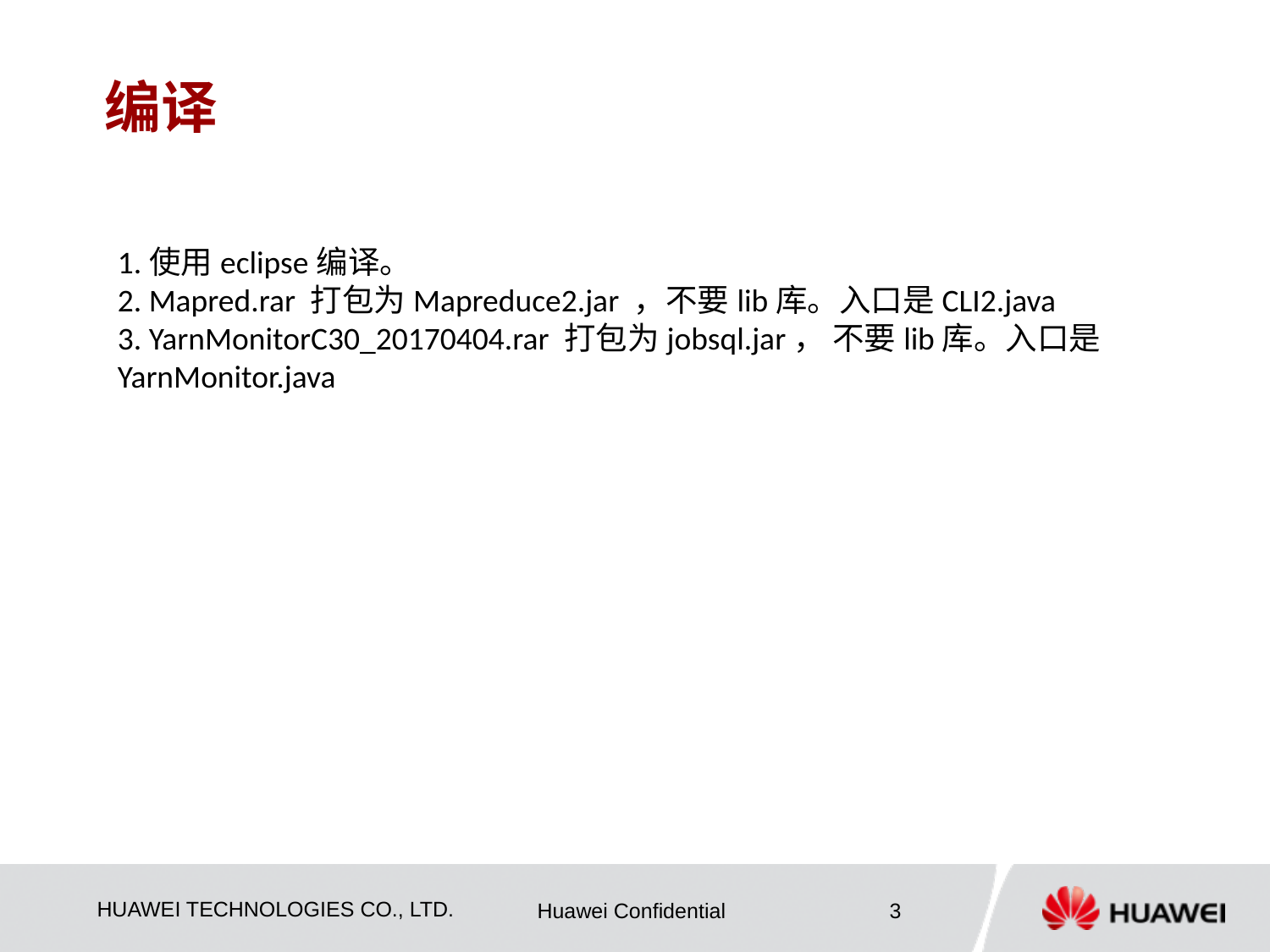

# 编译
1.使用eclipse编译。
2. Mapred.rar 打包为Mapreduce2.jar ，不要lib库。入口是CLI2.java
3. YarnMonitorC30_20170404.rar 打包为jobsql.jar， 不要lib库。入口是YarnMonitor.java